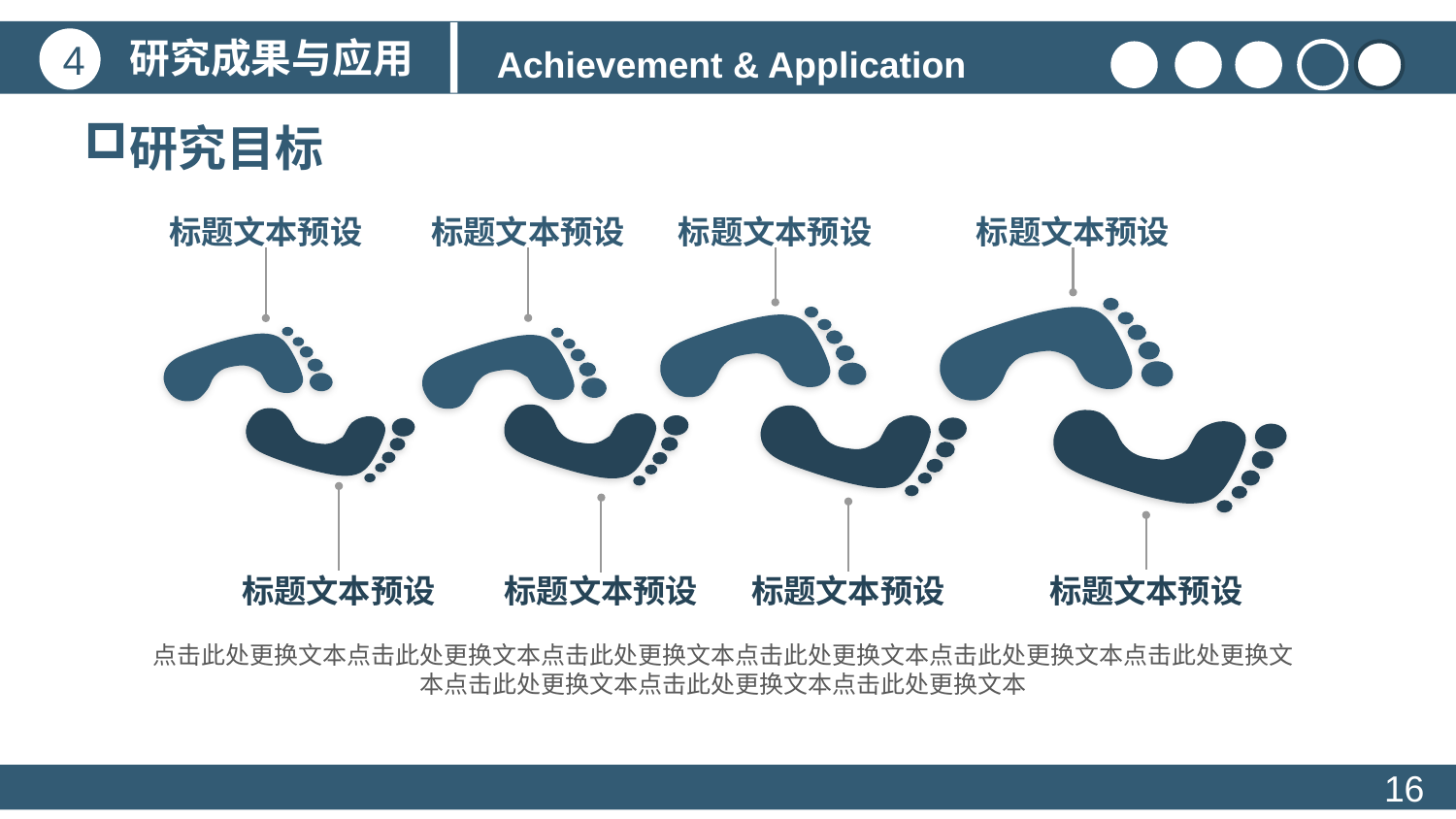

研究成果与应用
4
Achievement & Application
研究目标
标题文本预设
标题文本预设
标题文本预设
标题文本预设

标题文本预设
标题文本预设
标题文本预设
标题文本预设
点击此处更换文本点击此处更换文本点击此处更换文本点击此处更换文本点击此处更换文本点击此处更换文本点击此处更换文本点击此处更换文本点击此处更换文本

16